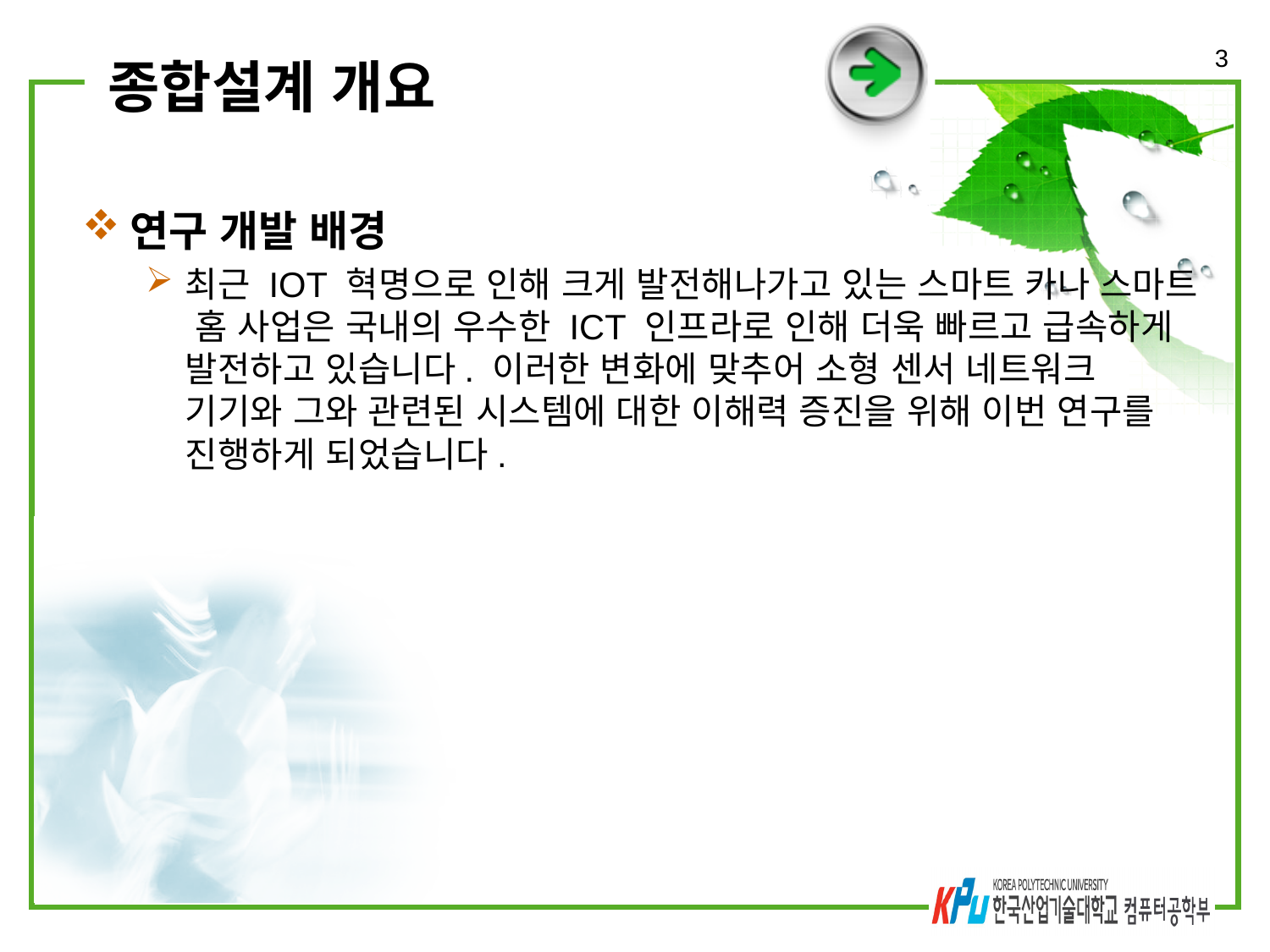

3
# 종합설계 개요
연구 개발 배경
최근 IOT 혁명으로 인해 크게 발전해나가고 있는 스마트 카나 스마트 홈 사업은 국내의 우수한 ICT 인프라로 인해 더욱 빠르고 급속하게 발전하고 있습니다. 이러한 변화에 맞추어 소형 센서 네트워크 기기와 그와 관련된 시스템에 대한 이해력 증진을 위해 이번 연구를 진행하게 되었습니다.